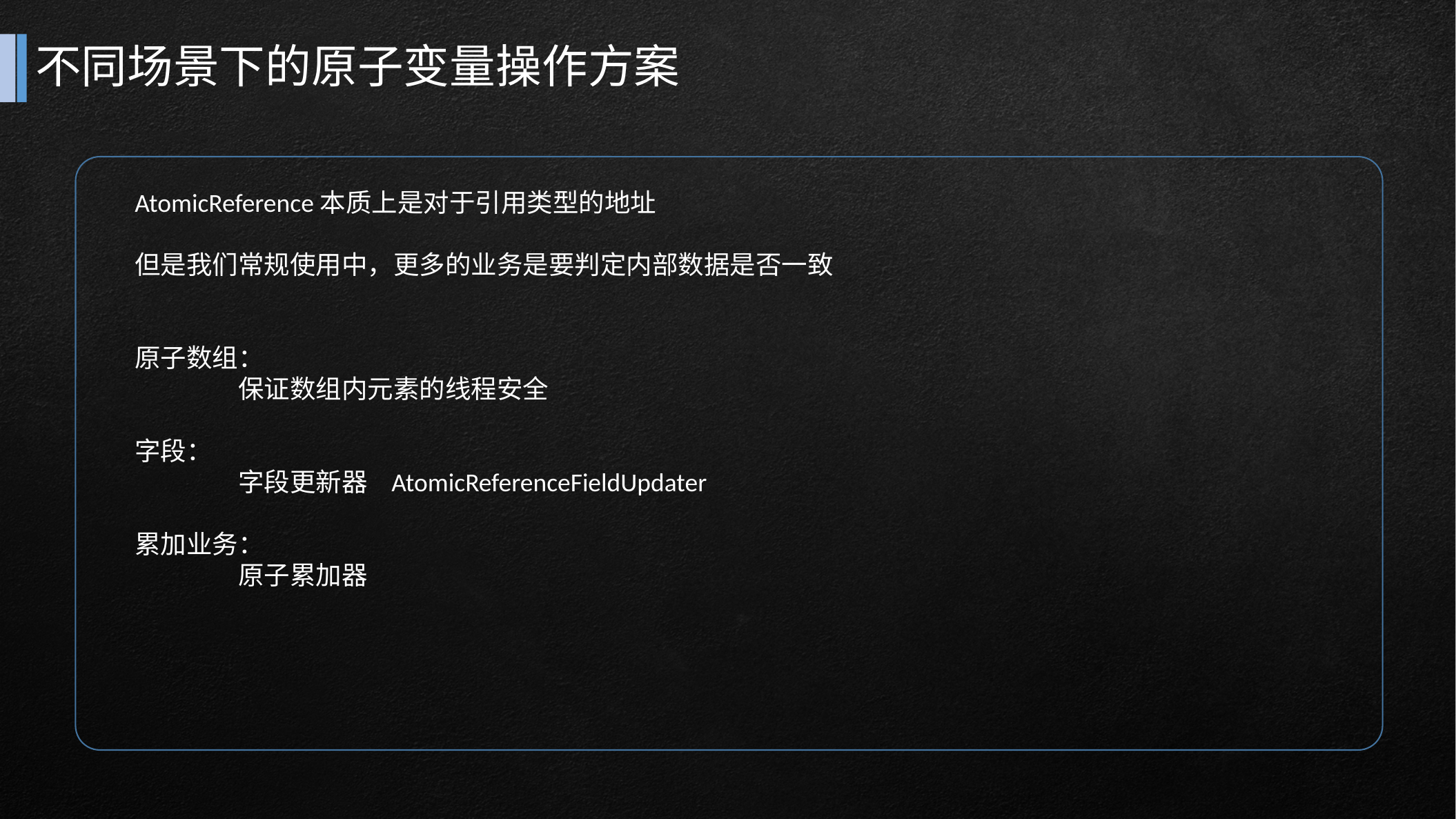

# 不同场景下的原子变量操作方案

AtomicReference本质上是对于引用类型的地址

但是我们常规使用中，更多的业务是要判定内部数据是否一致

原子数组：
	保证数组内元素的线程安全

字段：
	字段更新器   AtomicReferenceFieldUpdater

累加业务：
	原子累加器